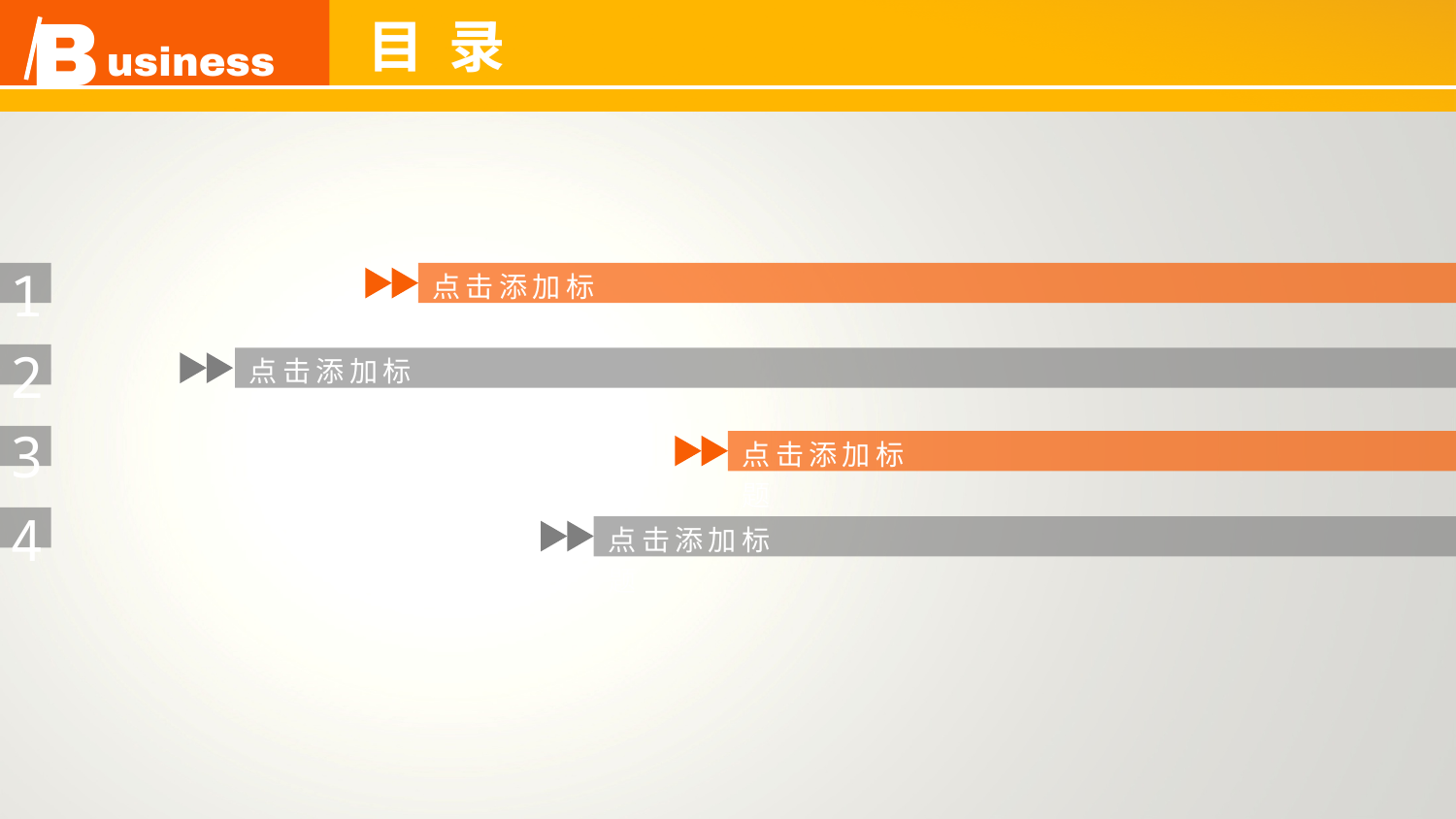

目  录
1
点击添加标题

2
点击添加标题

3
点击添加标题

4

点击添加标题